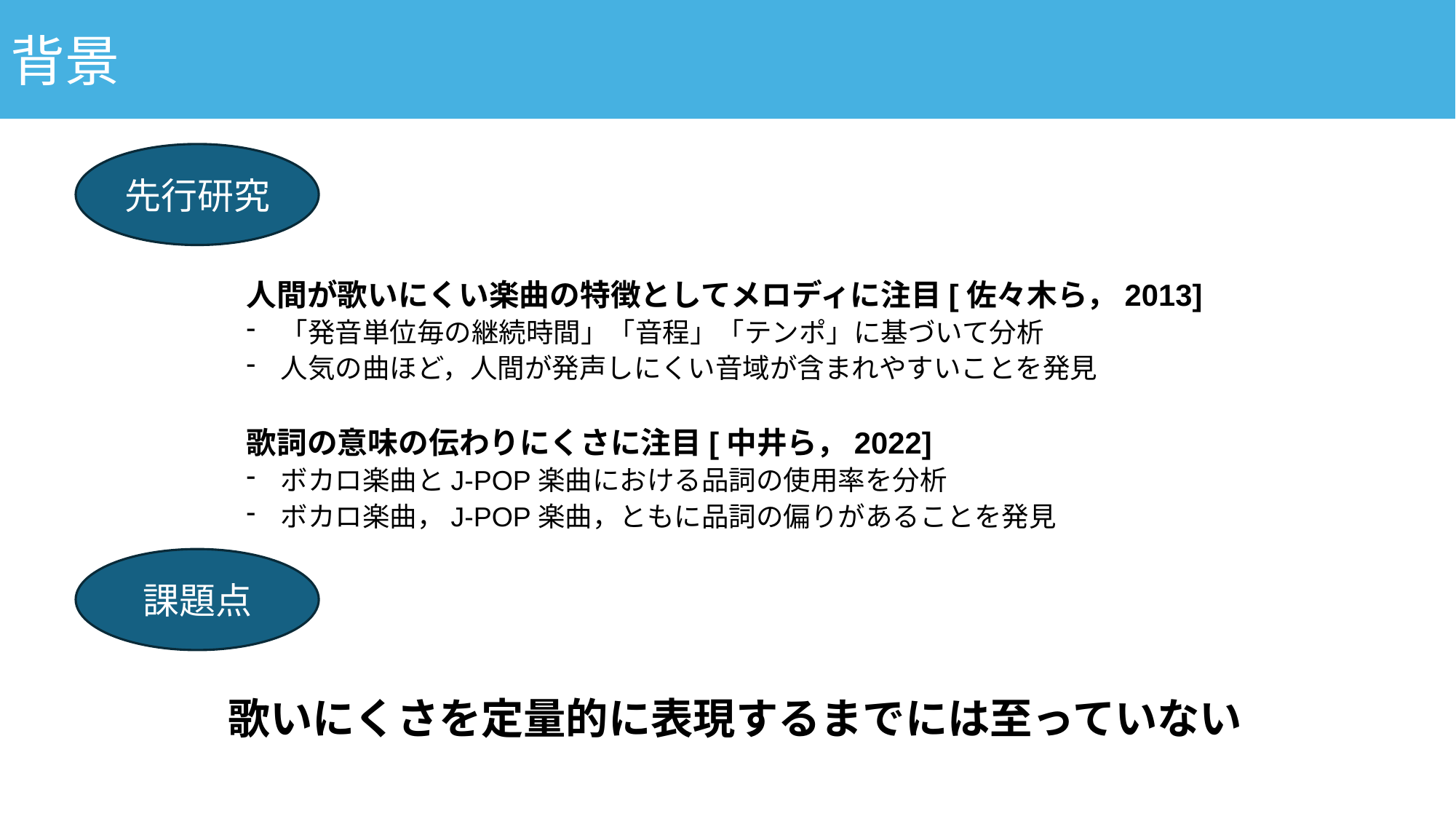

背景
先行研究
人間が歌いにくい楽曲の特徴としてメロディに注目[佐々木ら，2013]
「発音単位毎の継続時間」「音程」「テンポ」に基づいて分析
人気の曲ほど，人間が発声しにくい音域が含まれやすいことを発見

歌詞の意味の伝わりにくさに注目[中井ら，2022]
ボカロ楽曲とJ-POP楽曲における品詞の使用率を分析
ボカロ楽曲，J-POP楽曲，ともに品詞の偏りがあることを発見
課題点
歌いにくさを定量的に表現するまでには至っていない